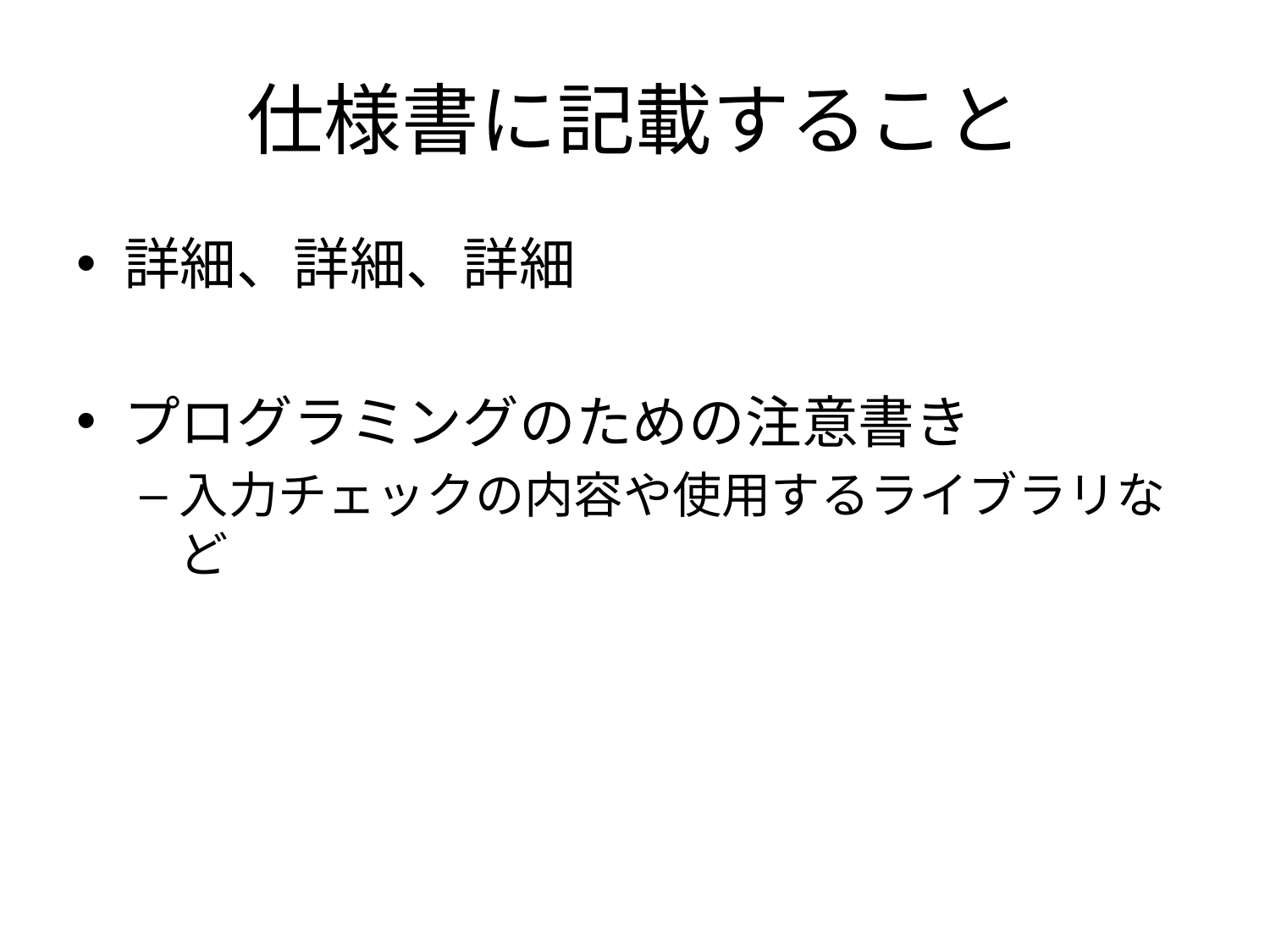

# 仕様書に記載すること
詳細、詳細、詳細

プログラミングのための注意書き
入力チェックの内容や使用するライブラリなど